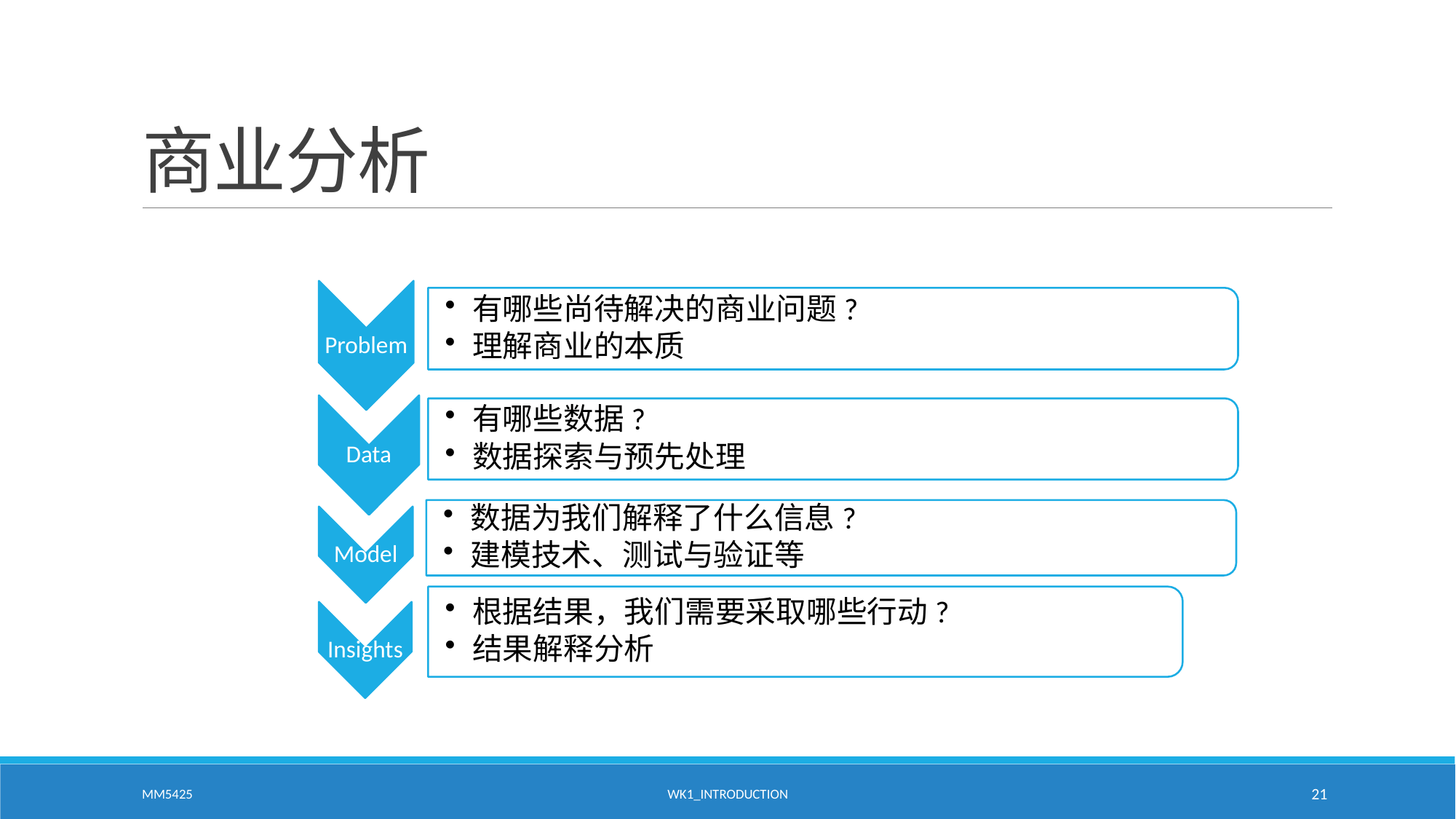

# 商业分析
Problem
有哪些尚待解决的商业问题?
理解商业的本质
Data
有哪些数据?
数据探索与预先处理
Model
数据为我们解释了什么信息?
建模技术、测试与验证等
Insights
根据结果，我们需要采取哪些行动?
结果解释分析
MM5425
WK1_Introduction
21